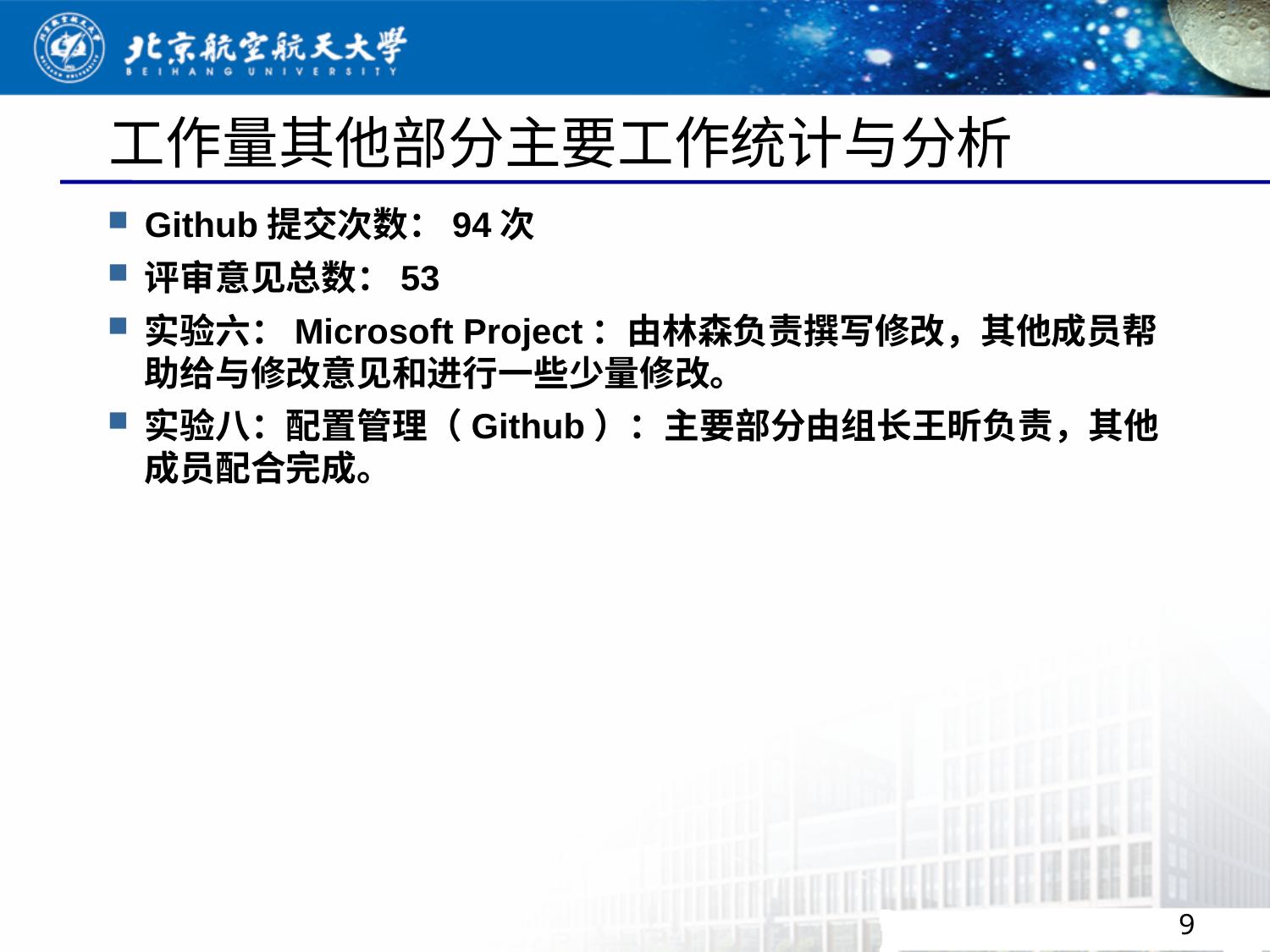

# 工作量其他部分主要工作统计与分析
Github提交次数：94次
评审意见总数：53
实验六：Microsoft Project：由林森负责撰写修改，其他成员帮助给与修改意见和进行一些少量修改。
实验八：配置管理（Github）：主要部分由组长王昕负责，其他成员配合完成。